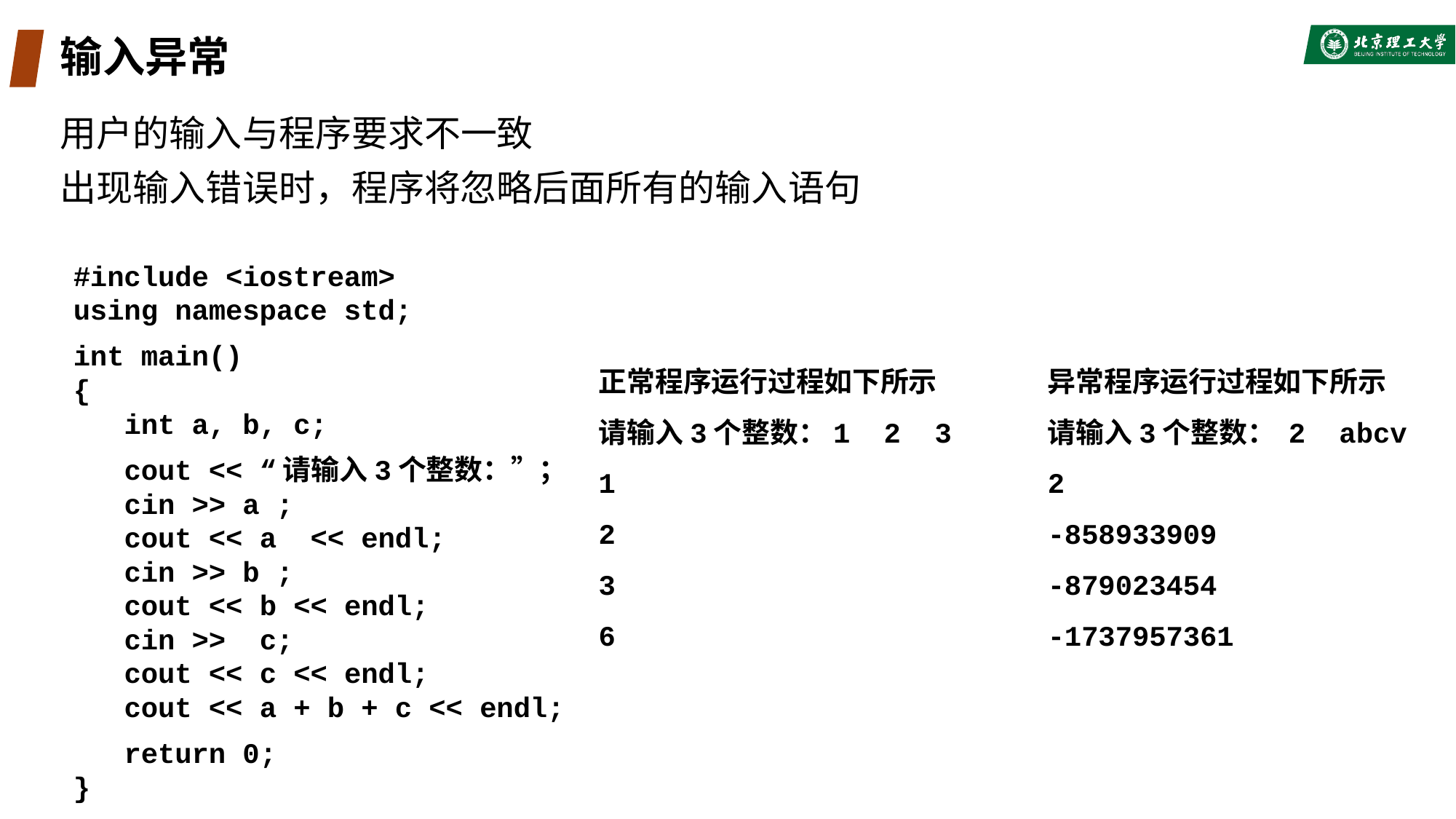

# 输入异常
用户的输入与程序要求不一致
出现输入错误时，程序将忽略后面所有的输入语句

#include <iostream>
using namespace std;
int main()
{
   int a, b, c;
   cout << “请输入3个整数：”；
   cin >> a ;
   cout << a  << endl;
   cin >> b ;
   cout << b << endl;
   cin >>  c;
   cout << c << endl;
   cout << a + b + c << endl;
   return 0;
}
正常程序运行过程如下所示
请输入3个整数：1  2  3
1
2
3
6
异常程序运行过程如下所示
请输入3个整数： 2  abcv
2
-858933909
-879023454
-1737957361